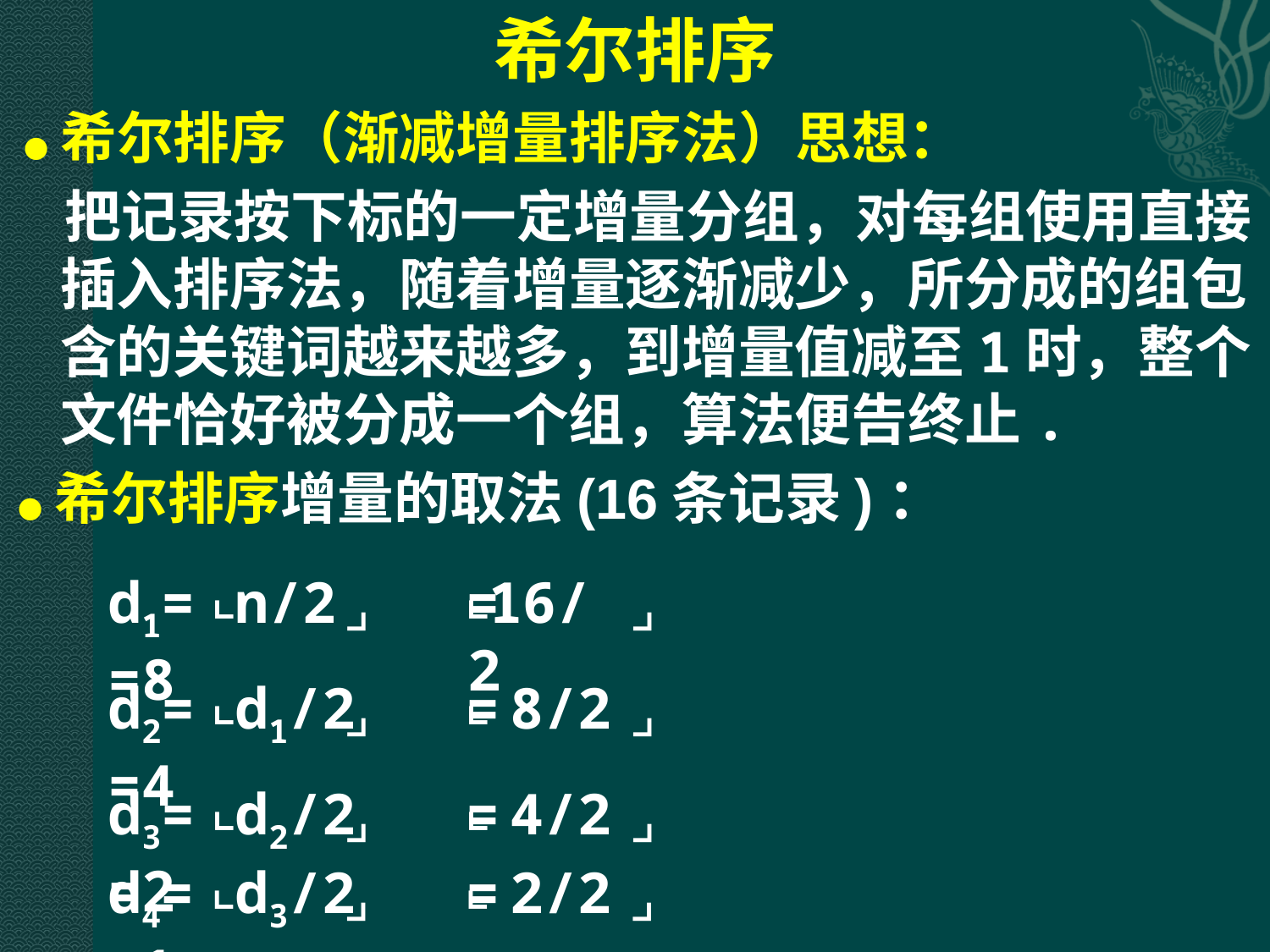

希尔排序
  ● 希尔排序（渐减增量排序法）思想：
   把记录按下标的一定增量分组，对每组使用直接插入排序法，随着增量逐渐减少，所分成的组包含的关键词越来越多，到增量值减至1时，整个文件恰好被分成一个组，算法便告终止.
 ● 希尔排序增量的取法(16条记录)：

d1=        =         =8
∟n/2
∟16/2
∟
∟
d2=        =         =4
∟d1/2
∟ 8/2
∟
∟
d3=        =         =2
∟d2/2
∟ 4/2
∟
∟
d4=        =         =1
∟d3/2
∟ 2/2
∟
∟